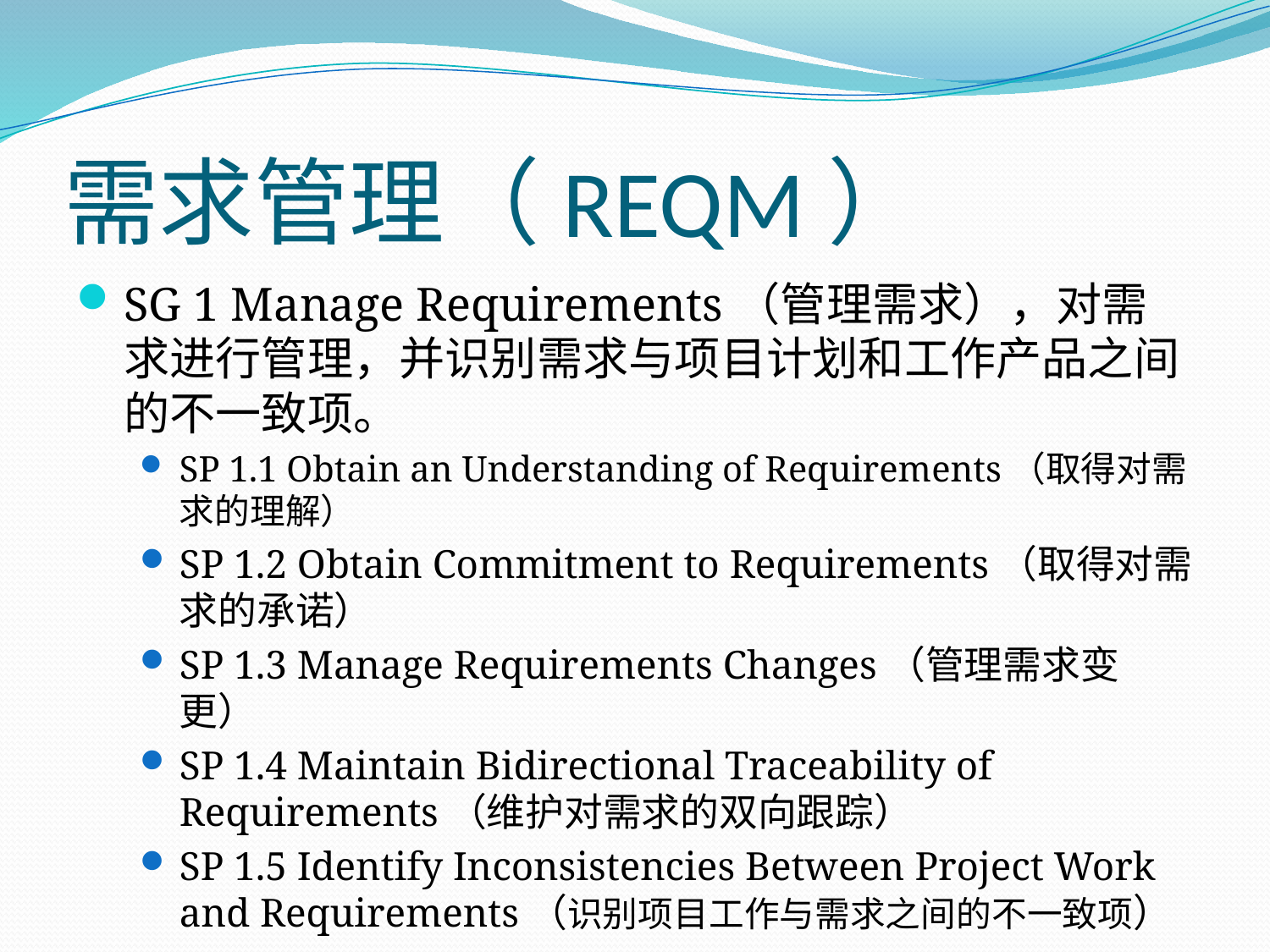

# 需求管理（REQM）
SG 1 Manage Requirements（管理需求），对需求进行管理，并识别需求与项目计划和工作产品之间的不一致项。
SP 1.1 Obtain an Understanding of Requirements（取得对需求的理解）
SP 1.2 Obtain Commitment to Requirements（取得对需求的承诺）
SP 1.3 Manage Requirements Changes（管理需求变更）
SP 1.4 Maintain Bidirectional Traceability of Requirements（维护对需求的双向跟踪）
SP 1.5 Identify Inconsistencies Between Project Work and Requirements（识别项目工作与需求之间的不一致项）